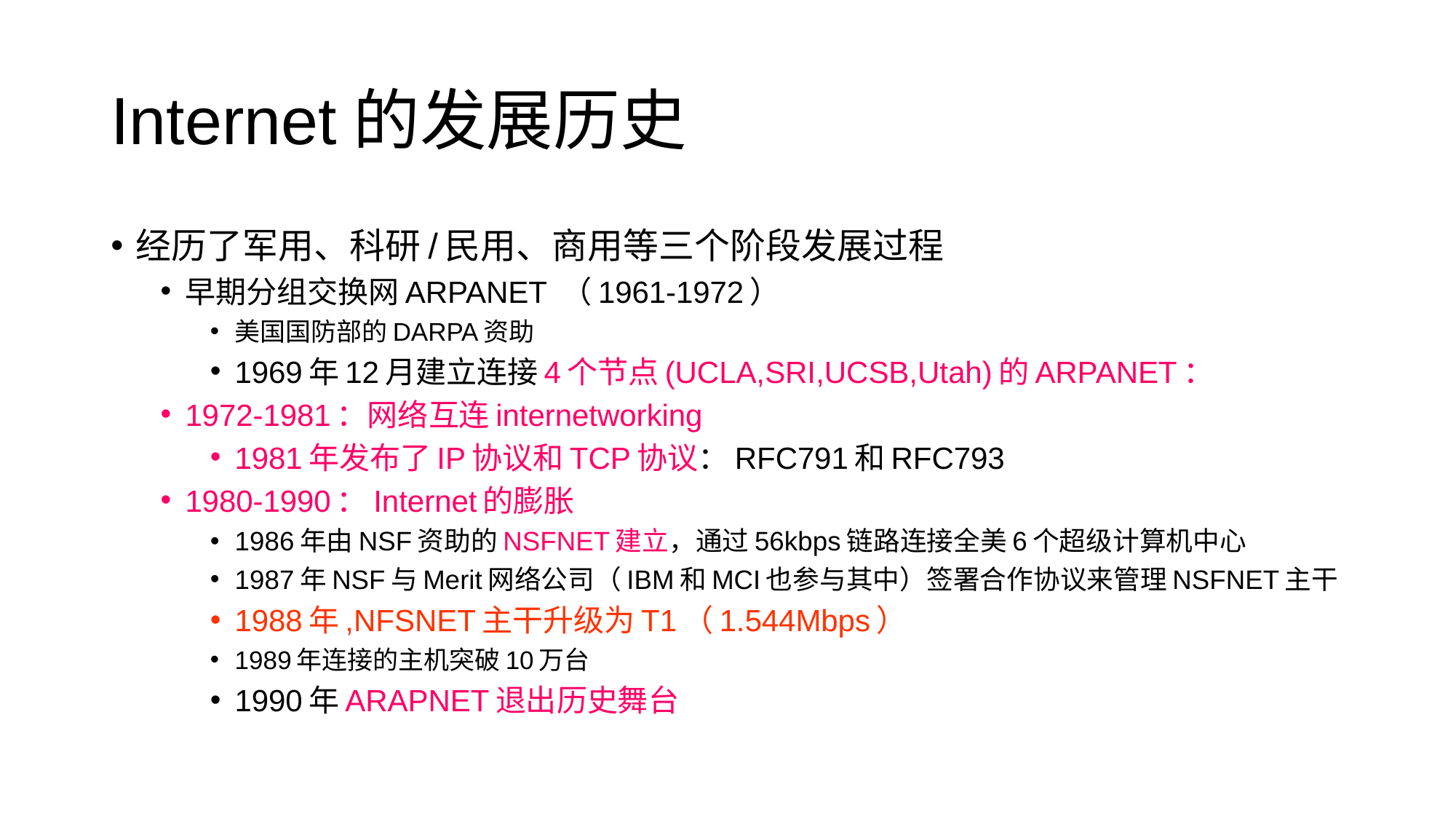

# Internet的发展历史
经历了军用、科研/民用、商用等三个阶段发展过程
早期分组交换网ARPANET （1961-1972）
美国国防部的DARPA资助
1969年12月建立连接4个节点(UCLA,SRI,UCSB,Utah)的ARPANET：
1972-1981：网络互连internetworking
1981年发布了IP协议和TCP协议：RFC791和RFC793
1980-1990：Internet的膨胀
1986年由NSF资助的NSFNET建立，通过56kbps链路连接全美6个超级计算机中心
1987年NSF与Merit网络公司（IBM和MCI也参与其中）签署合作协议来管理NSFNET主干
1988年,NFSNET主干升级为T1（1.544Mbps）
1989年连接的主机突破10万台
1990年ARAPNET退出历史舞台